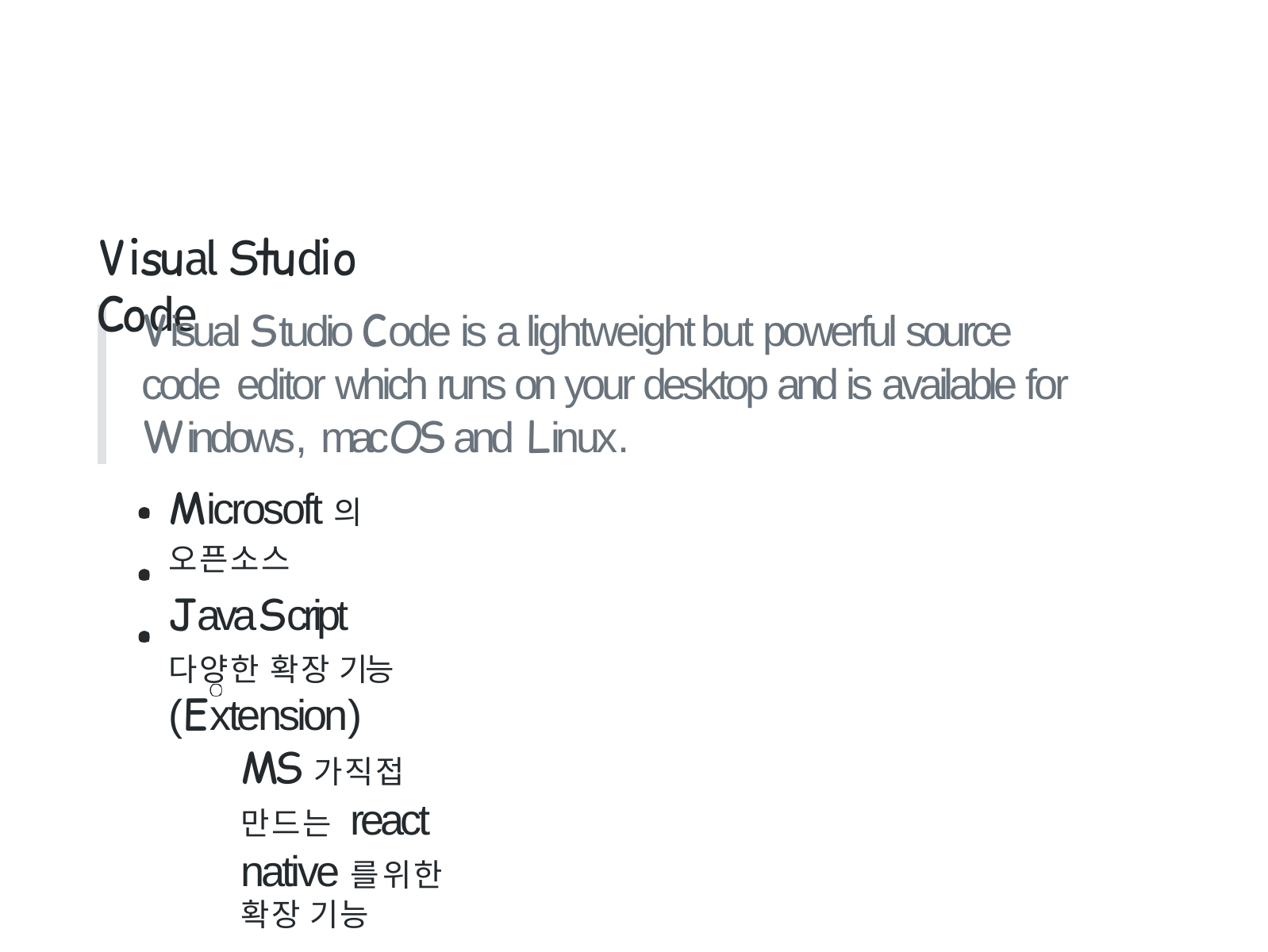

# Visual Studio Code
Visual Studio Code is a lightweight but powerful source code  editor which runs on your desktop and is available for Windows,  macOS and Linux.
Microsoft의 오픈소스  JavaScript
다양한 확장 기능(Extension)
MS가 직접 만드는 react native를 위한 확장 기능